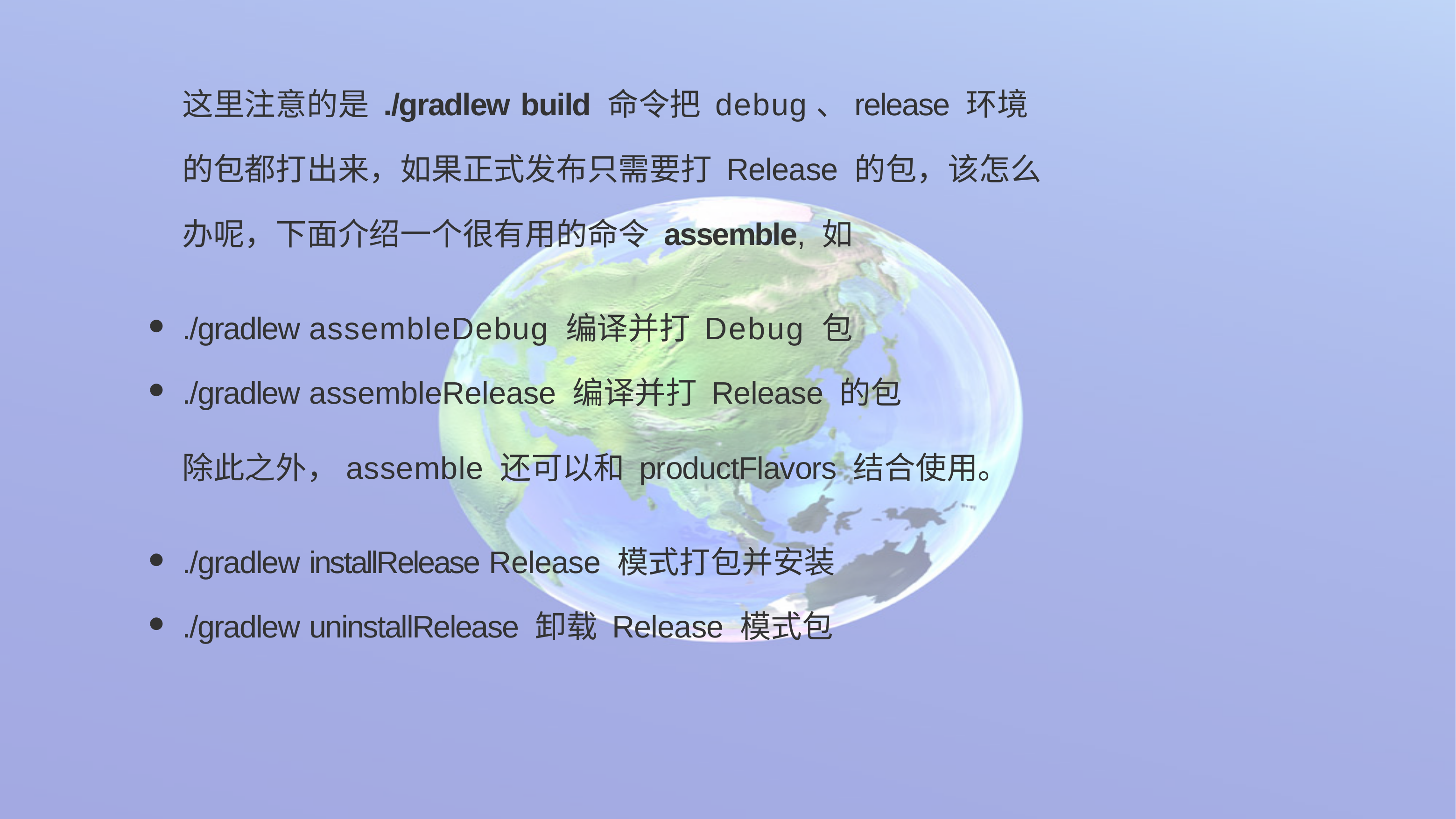

这里注意的是 ./gradlew build 命令把 debug、release 环境的包都打出来，如果正式发布只需要打 Release 的包，该怎么办呢，下面介绍一个很有用的命令 assemble, 如

./gradlew assembleDebug 编译并打 Debug 包
./gradlew assembleRelease 编译并打 Release 的包

除此之外，assemble 还可以和 productFlavors 结合使用。

./gradlew installRelease Release 模式打包并安装
./gradlew uninstallRelease 卸载 Release 模式包